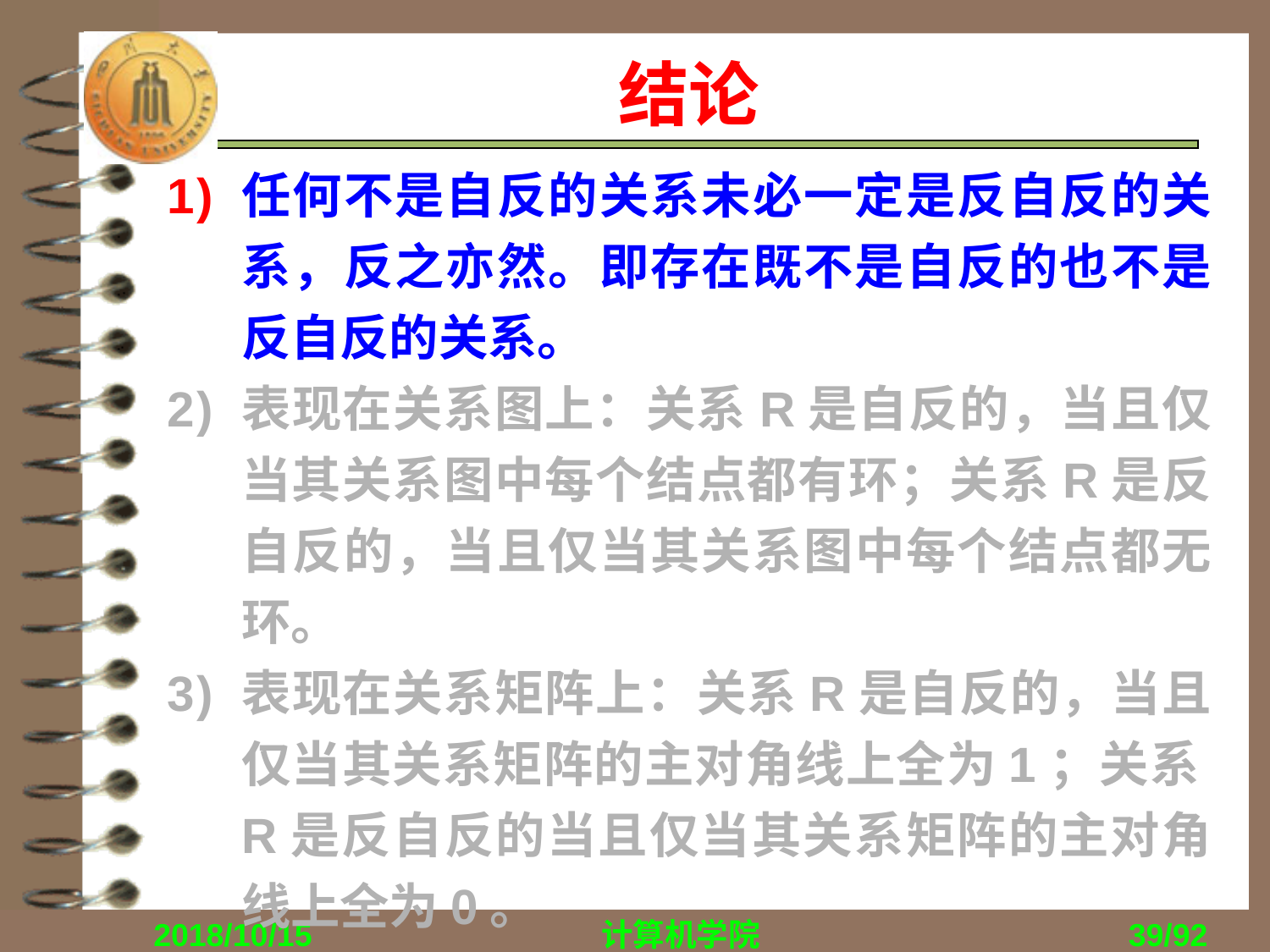

# 结论
任何不是自反的关系未必一定是反自反的关系，反之亦然。即存在既不是自反的也不是反自反的关系。
表现在关系图上：关系R是自反的，当且仅当其关系图中每个结点都有环；关系R是反自反的，当且仅当其关系图中每个结点都无环。
表现在关系矩阵上：关系R是自反的，当且仅当其关系矩阵的主对角线上全为1；关系R是反自反的当且仅当其关系矩阵的主对角线上全为0。
2018/10/15
计算机学院
39/92